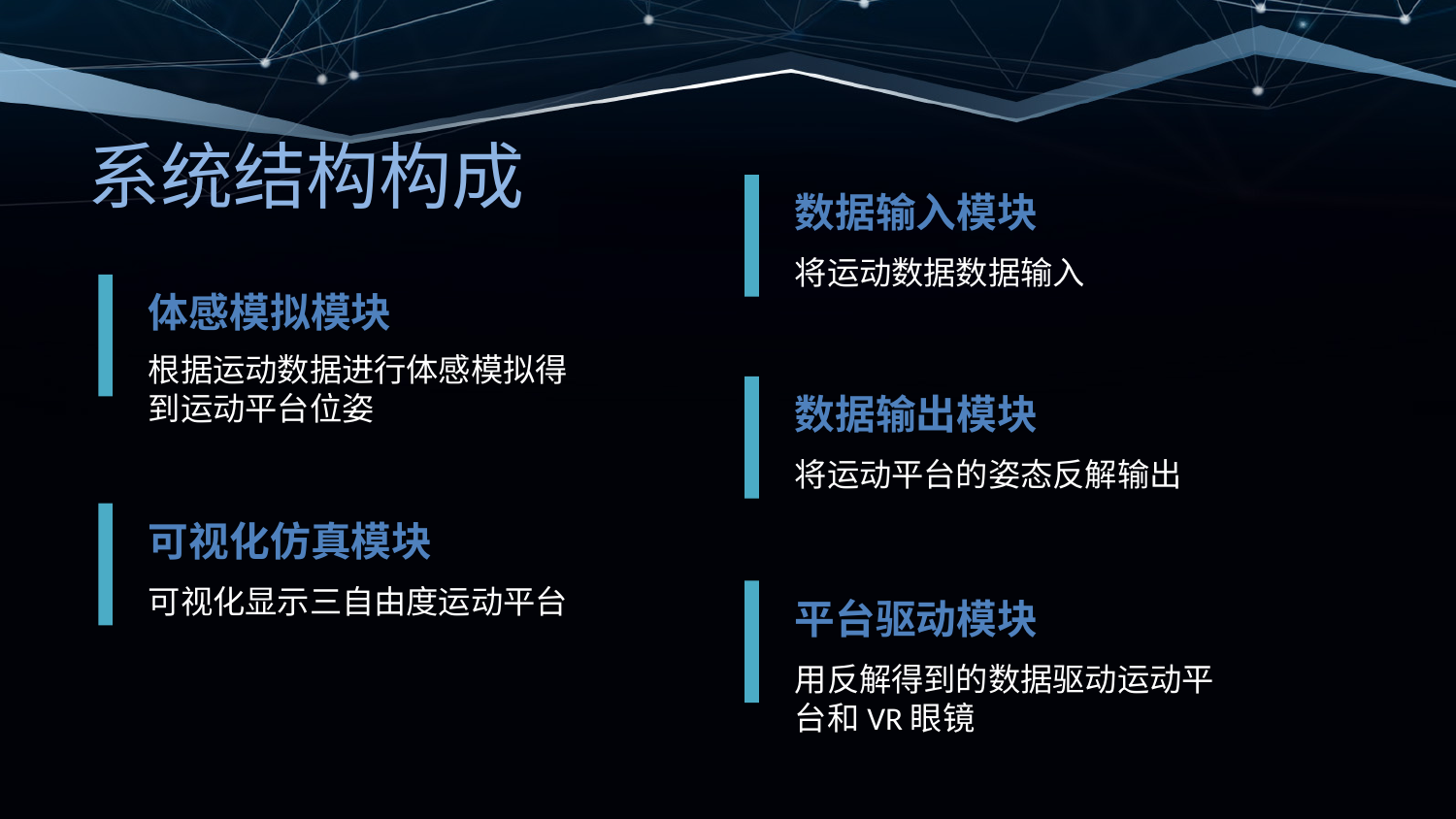

# 系统结构构成
数据输入模块

体感模拟模块
将运动数据数据输入

根据运动数据进行体感模拟得到运动平台位姿
数据输出模块

将运动平台的姿态反解输出
可视化仿真模块

平台驱动模块
可视化显示三自由度运动平台

用反解得到的数据驱动运动平台和VR眼镜